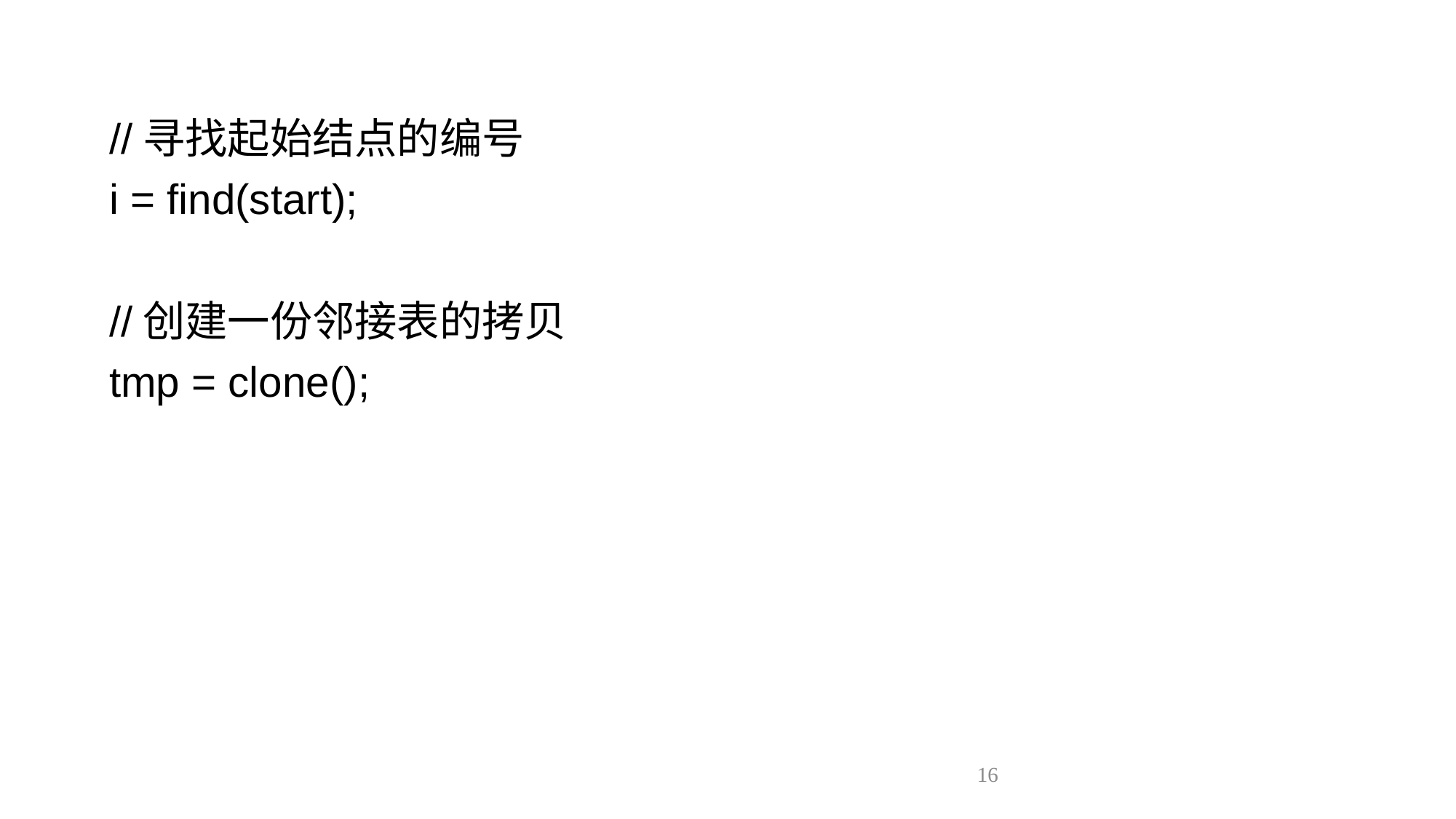

//寻找起始结点的编号
 	i = find(start);

	//创建一份邻接表的拷贝
	tmp = clone();
16